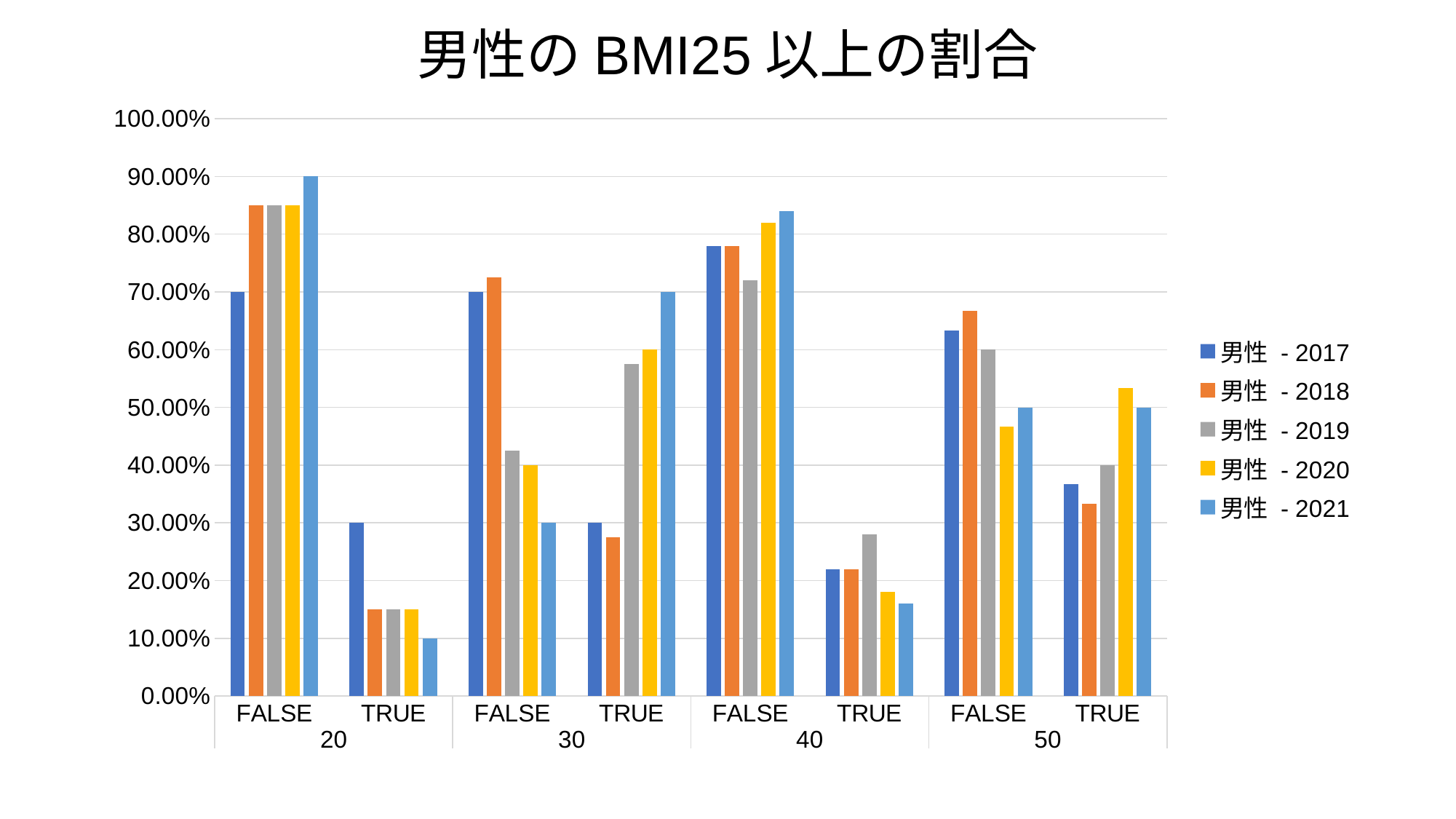

男性のBMI25以上の割合

### Chart

| Category | 男性 - 2017 | 男性 - 2018 | 男性 - 2019 | 男性 - 2020 | 男性 - 2021 |
|---|---|---|---|---|---|
| FALSE | 0.7 | 0.85 | 0.85 | 0.85 | 0.9 |
| TRUE | 0.3 | 0.15 | 0.15 | 0.15 | 0.1 |
| FALSE | 0.7 | 0.725 | 0.425 | 0.4 | 0.3 |
| TRUE | 0.3 | 0.275 | 0.575 | 0.6 | 0.7 |
| FALSE | 0.78 | 0.78 | 0.72 | 0.82 | 0.84 |
| TRUE | 0.22 | 0.22 | 0.28 | 0.18 | 0.16 |
| FALSE | 0.6333333333333333 | 0.6666666666666666 | 0.6 | 0.4666666666666667 | 0.5 |
| TRUE | 0.36666666666666664 | 0.3333333333333333 | 0.4 | 0.5333333333333333 | 0.5 |